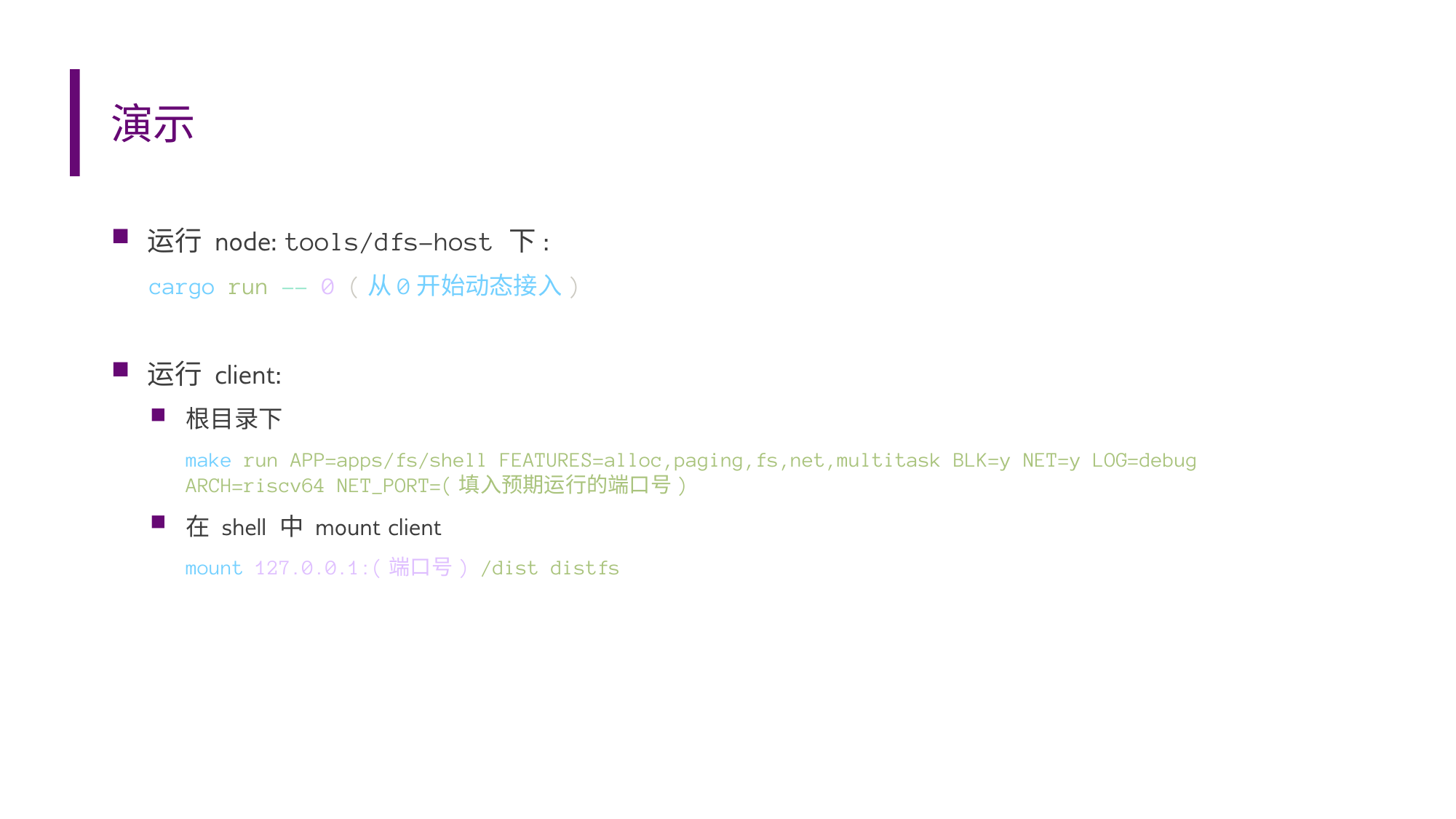

# 演示
运行 node: tools/dfs-host 下:
cargo run -- 0 (从0开始动态接入)

运行 client:
根目录下
make run APP=apps/fs/shell FEATURES=alloc,paging,fs,net,multitask BLK=y NET=y LOG=debug ARCH=riscv64 NET_PORT=(填入预期运行的端口号)
在 shell 中 mount client
mount 127.0.0.1:(端口号) /dist distfs